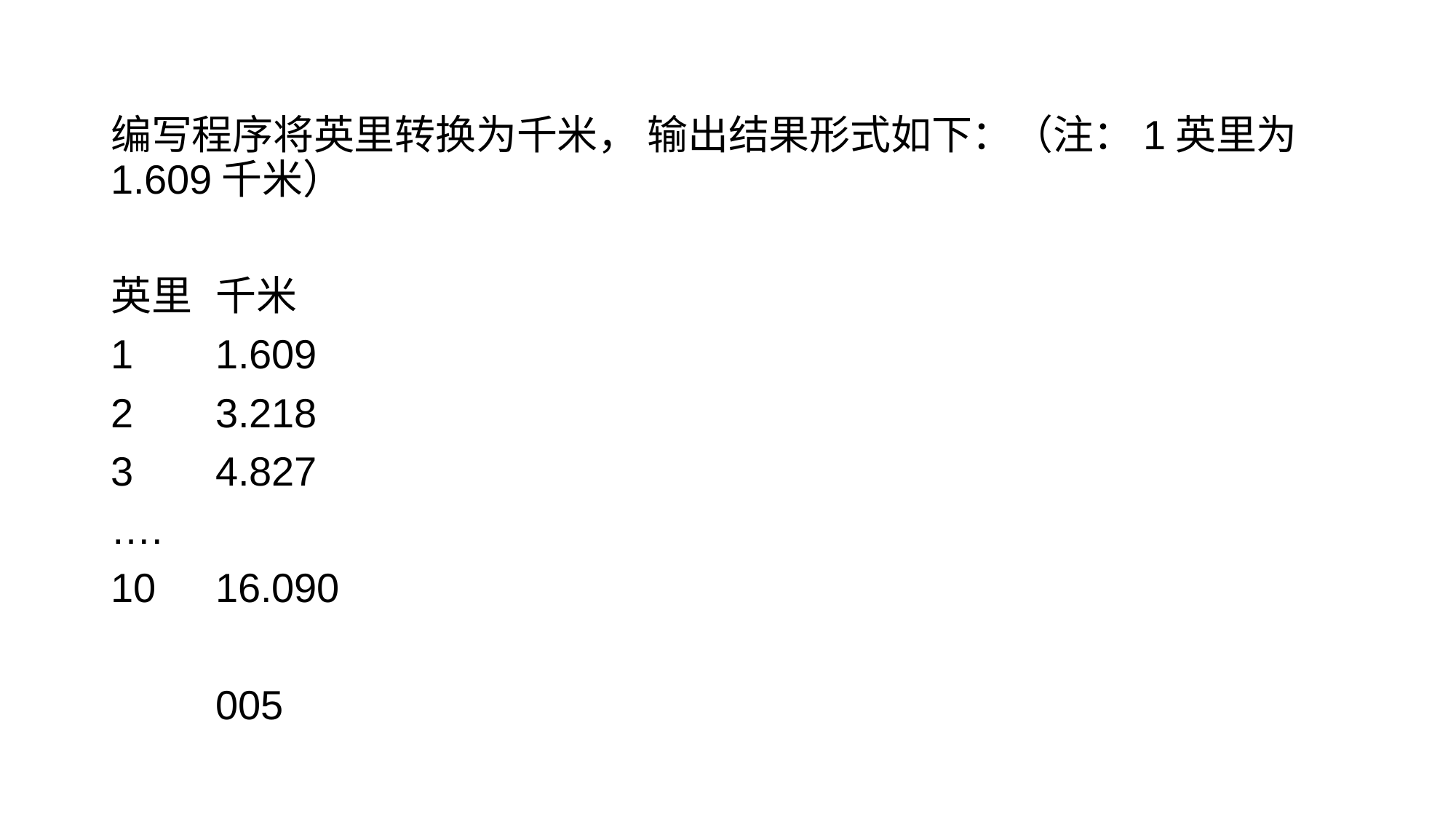

编写程序将英里转换为千米， 输出结果形式如下：（注：1英里为1.609千米）

英里		千米
1		1.609
2		3.218
3		4.827
….
10		16.090

										005